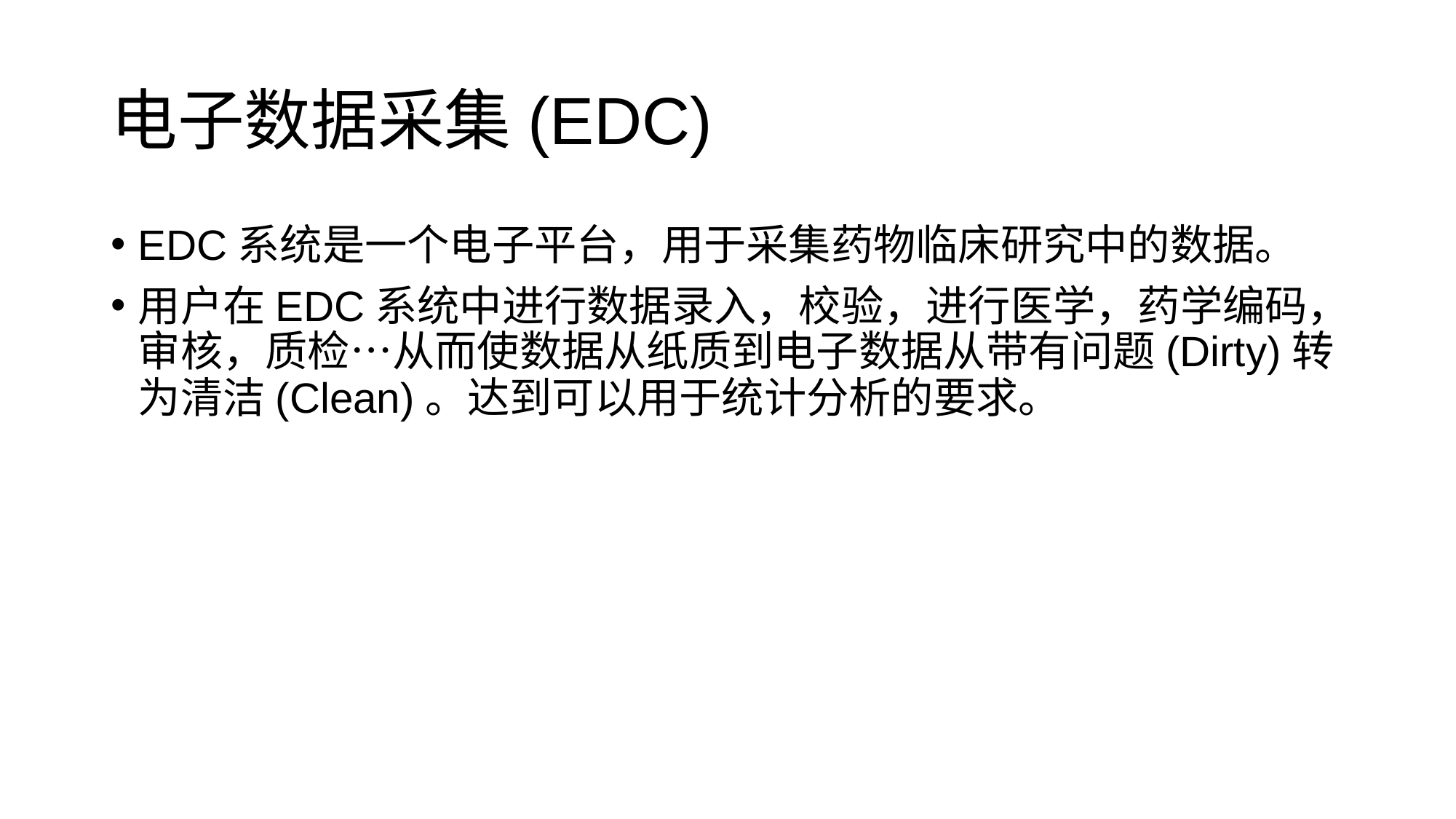

# 电子数据采集(EDC)
EDC系统是一个电子平台，用于采集药物临床研究中的数据。
用户在EDC系统中进行数据录入，校验，进行医学，药学编码，审核，质检…从而使数据从纸质到电子数据从带有问题(Dirty)转为清洁(Clean)。达到可以用于统计分析的要求。